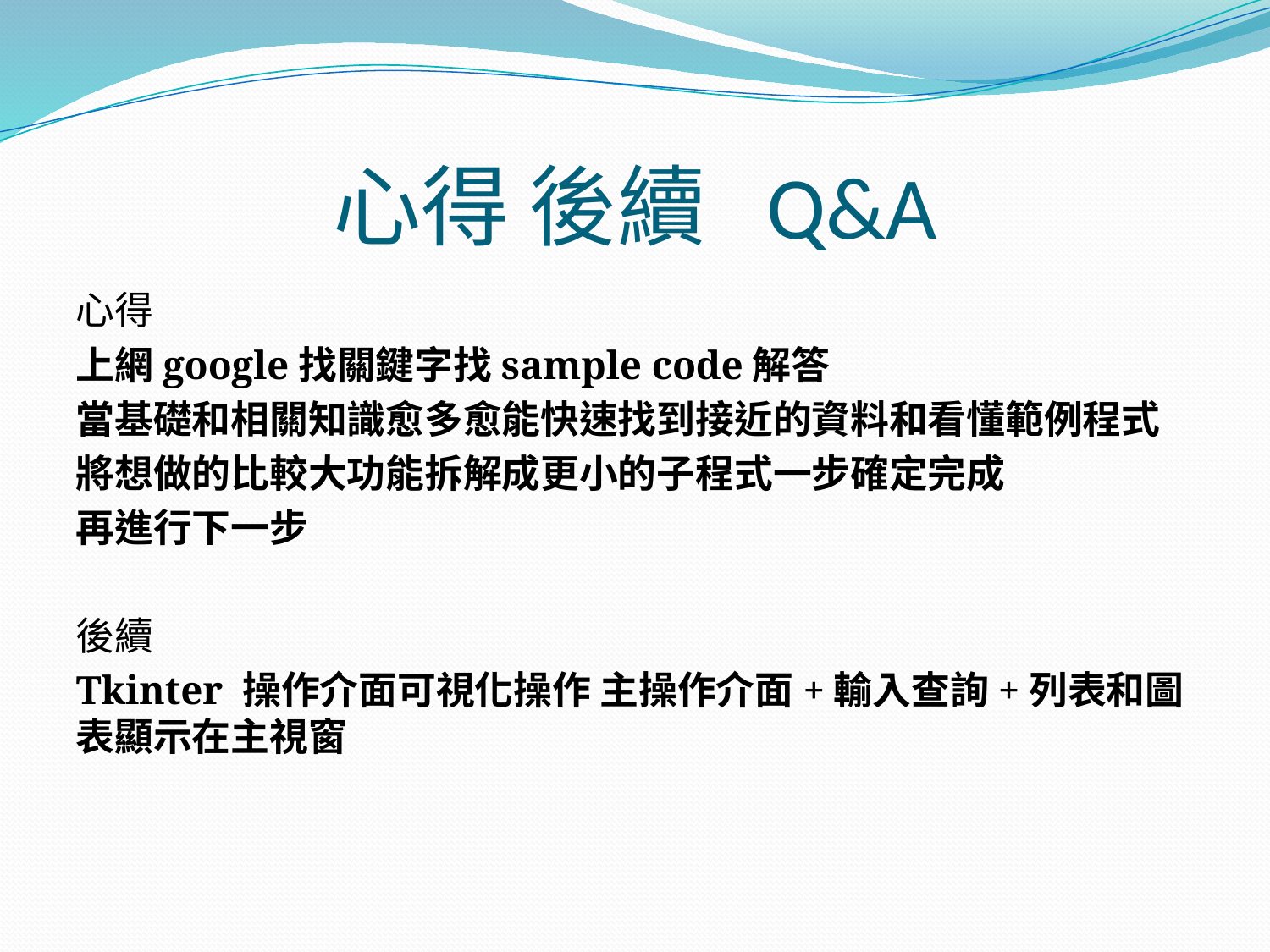

# 心得 後續  Q&A
心得
上網google找關鍵字找sample code解答
當基礎和相關知識愈多愈能快速找到接近的資料和看懂範例程式
將想做的比較大功能拆解成更小的子程式一步確定完成
再進行下一步

後續
Tkinter 操作介面可視化操作 主操作介面+輸入查詢+列表和圖表顯示在主視窗